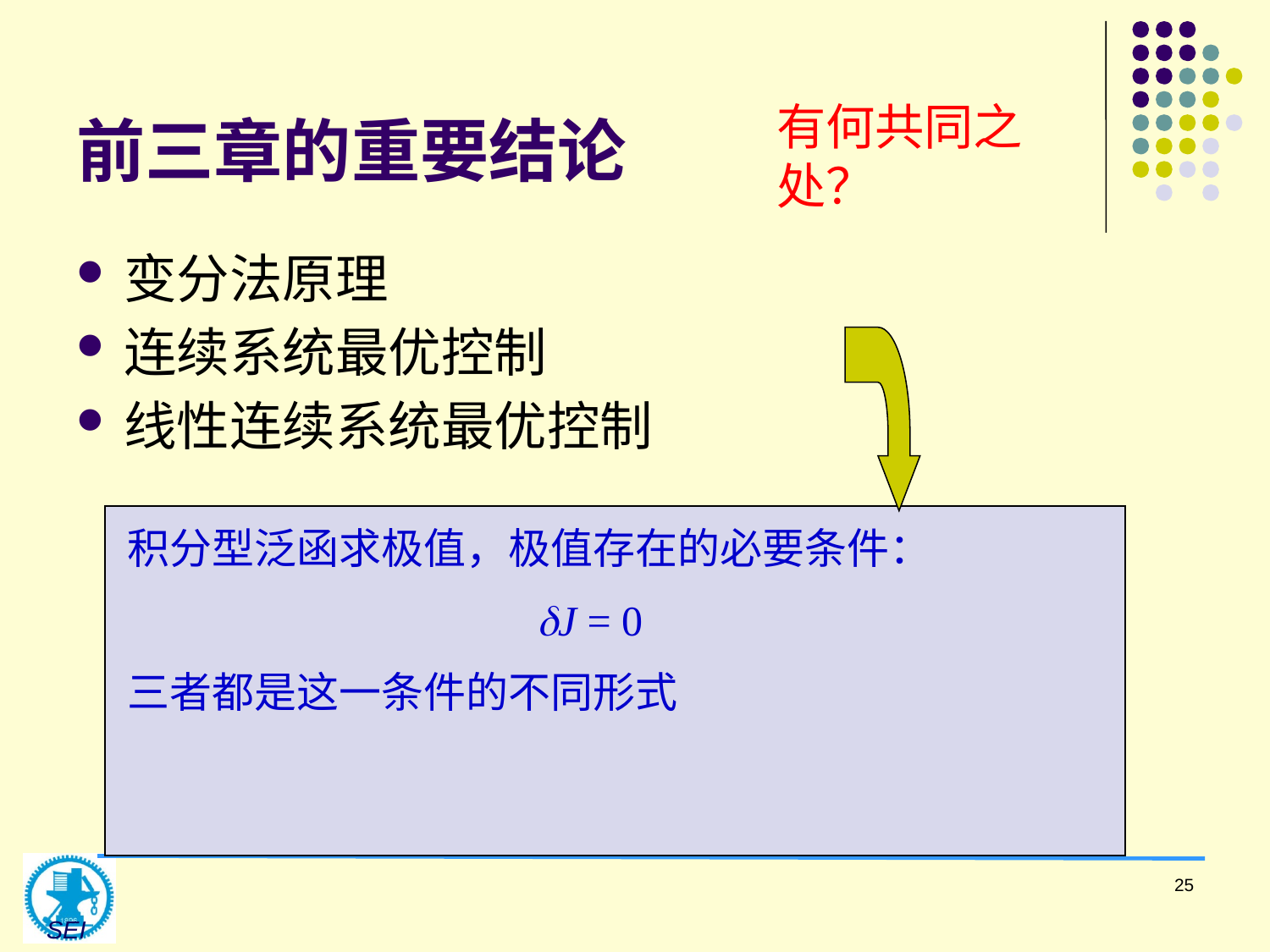

# 前三章的重要结论
有何共同之处？
变分法原理
连续系统最优控制
线性连续系统最优控制

积分型泛函求极值，极值存在的必要条件：
δJ = 0
三者都是这一条件的不同形式
25